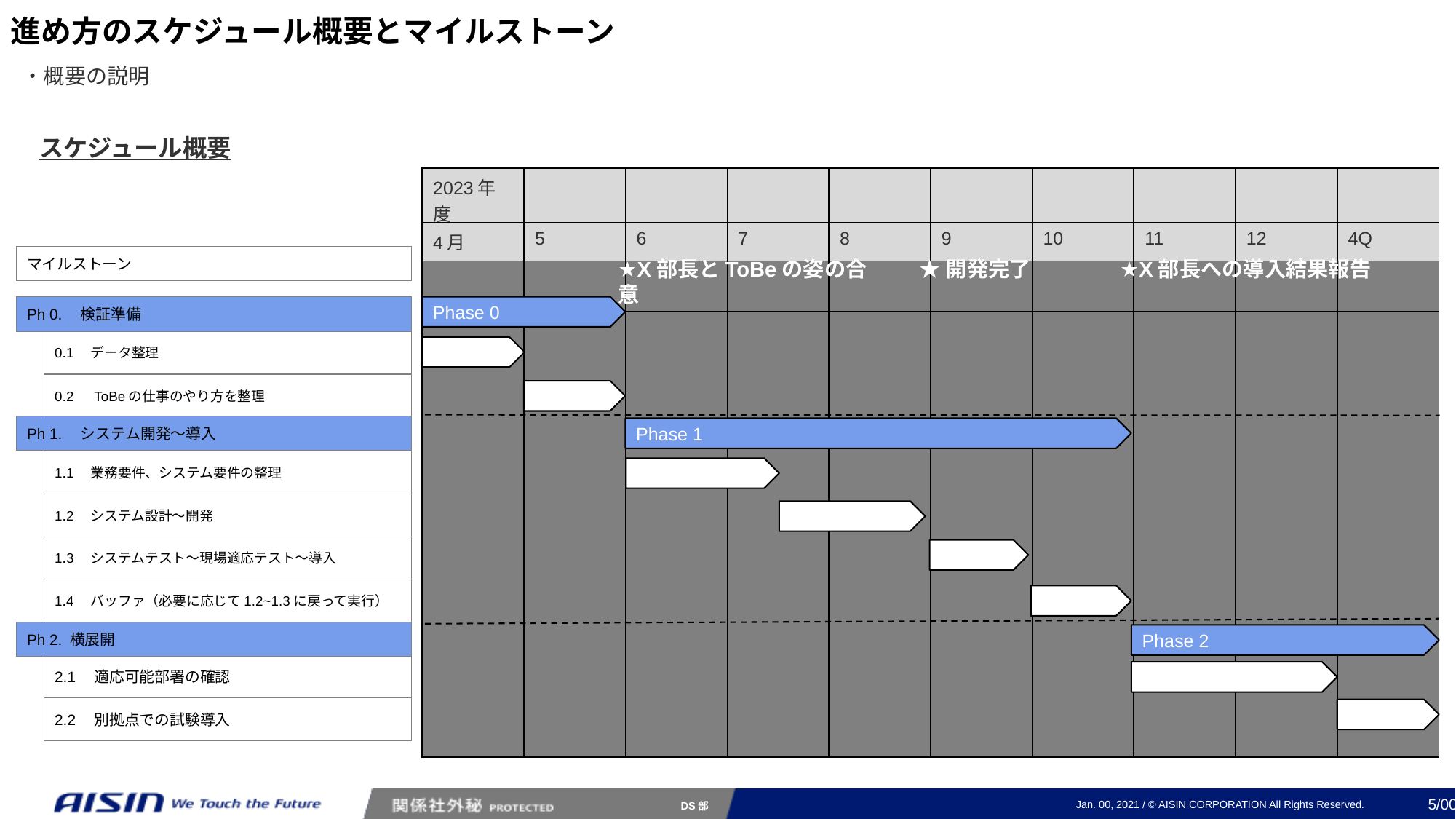

記入例
進め方のスケジュール概要とマイルストーン
・概要の説明
スケジュール概要
| 2023年度 |  |  |  |  |  |  |  |  |  |
| --- | --- | --- | --- | --- | --- | --- | --- | --- | --- |
| 4月 | 5 | 6 | 7 | 8 | 9 | 10 | 11 | 12 | 4Q |
|  |  |  |  |  |  |  |  |  |  |
|  |  |  |  |  |  |  |  |  |  |
マイルストーン
★X部長とToBeの姿の合意
★開発完了
★X部長への導入結果報告
Phase 0
Ph 0.　検証準備
0.1　データ整理

0.2　ToBeの仕事のやり方を整理

Ph 1.　システム開発～導入
Phase 1
1.1　業務要件、システム要件の整理

1.2　システム設計～開発

1.3　システムテスト～現場適応テスト～導入

1.4　バッファ（必要に応じて1.2~1.3に戻って実行）

Ph 2. 横展開
Phase 2
2.1　適応可能部署の確認

2.2　別拠点での試験導入